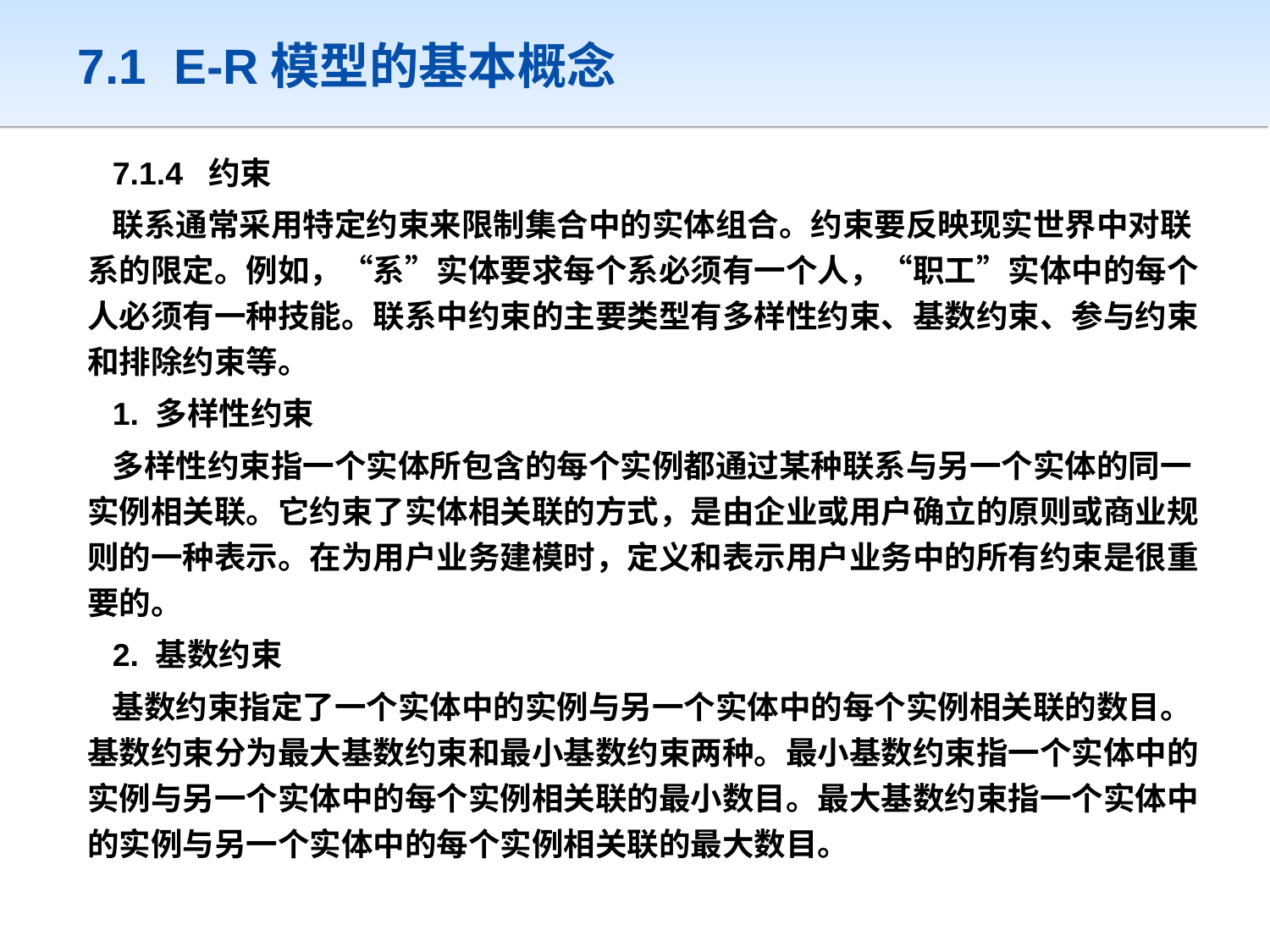

# 7.1  E-R模型的基本概念
7.1.4  约束
联系通常采用特定约束来限制集合中的实体组合。约束要反映现实世界中对联系的限定。例如，“系”实体要求每个系必须有一个人，“职工”实体中的每个人必须有一种技能。联系中约束的主要类型有多样性约束、基数约束、参与约束和排除约束等。
1. 多样性约束
多样性约束指一个实体所包含的每个实例都通过某种联系与另一个实体的同一实例相关联。它约束了实体相关联的方式，是由企业或用户确立的原则或商业规则的一种表示。在为用户业务建模时，定义和表示用户业务中的所有约束是很重要的。
2. 基数约束
基数约束指定了一个实体中的实例与另一个实体中的每个实例相关联的数目。基数约束分为最大基数约束和最小基数约束两种。最小基数约束指一个实体中的实例与另一个实体中的每个实例相关联的最小数目。最大基数约束指一个实体中的实例与另一个实体中的每个实例相关联的最大数目。